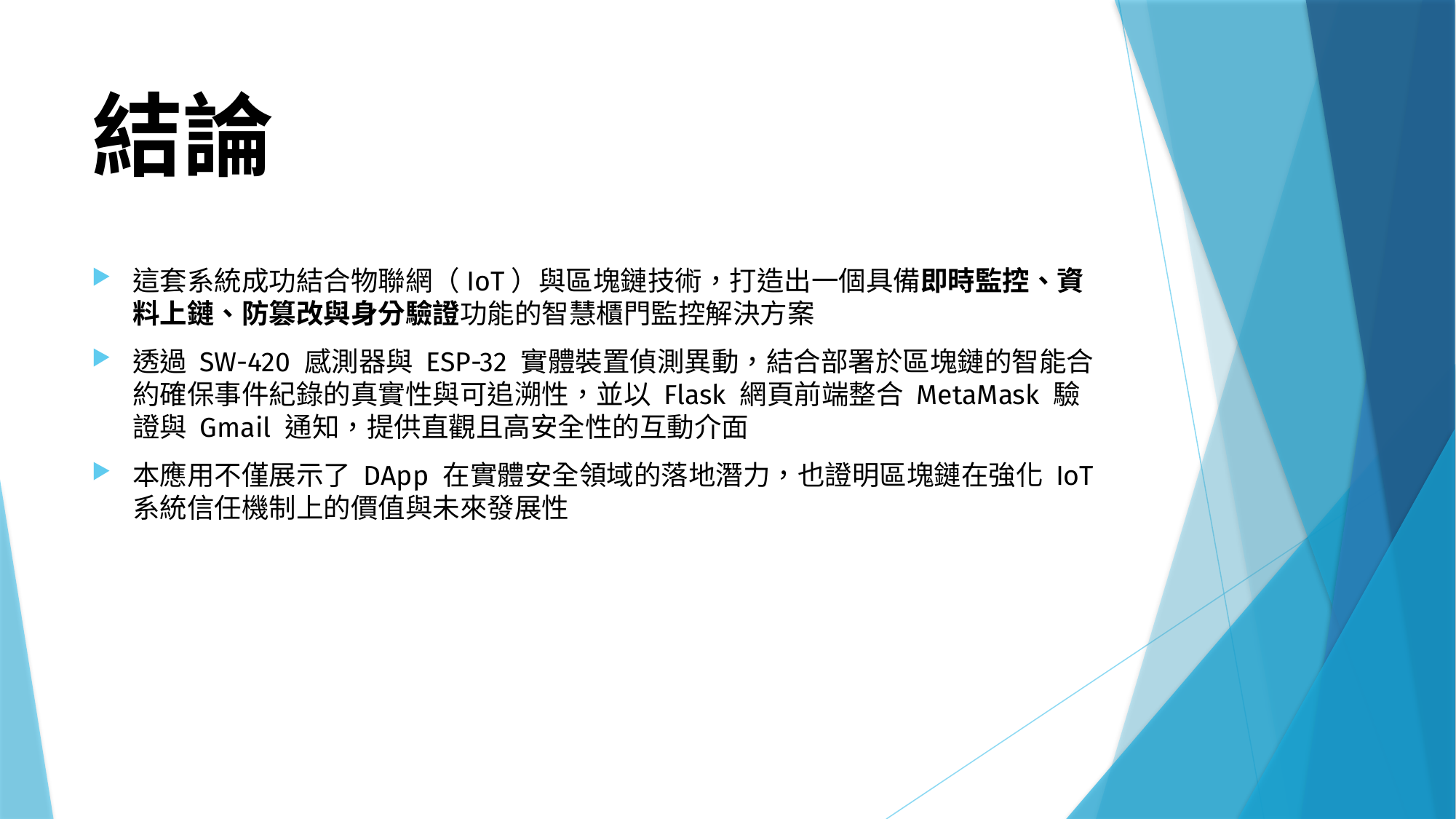

# 結論
這套系統成功結合物聯網（IoT）與區塊鏈技術，打造出一個具備即時監控、資料上鏈、防篡改與身分驗證功能的智慧櫃門監控解決方案
透過 SW-420 感測器與 ESP-32 實體裝置偵測異動，結合部署於區塊鏈的智能合約確保事件紀錄的真實性與可追溯性，並以 Flask 網頁前端整合 MetaMask 驗證與 Gmail 通知，提供直觀且高安全性的互動介面
本應用不僅展示了 DApp 在實體安全領域的落地潛力，也證明區塊鏈在強化 IoT 系統信任機制上的價值與未來發展性